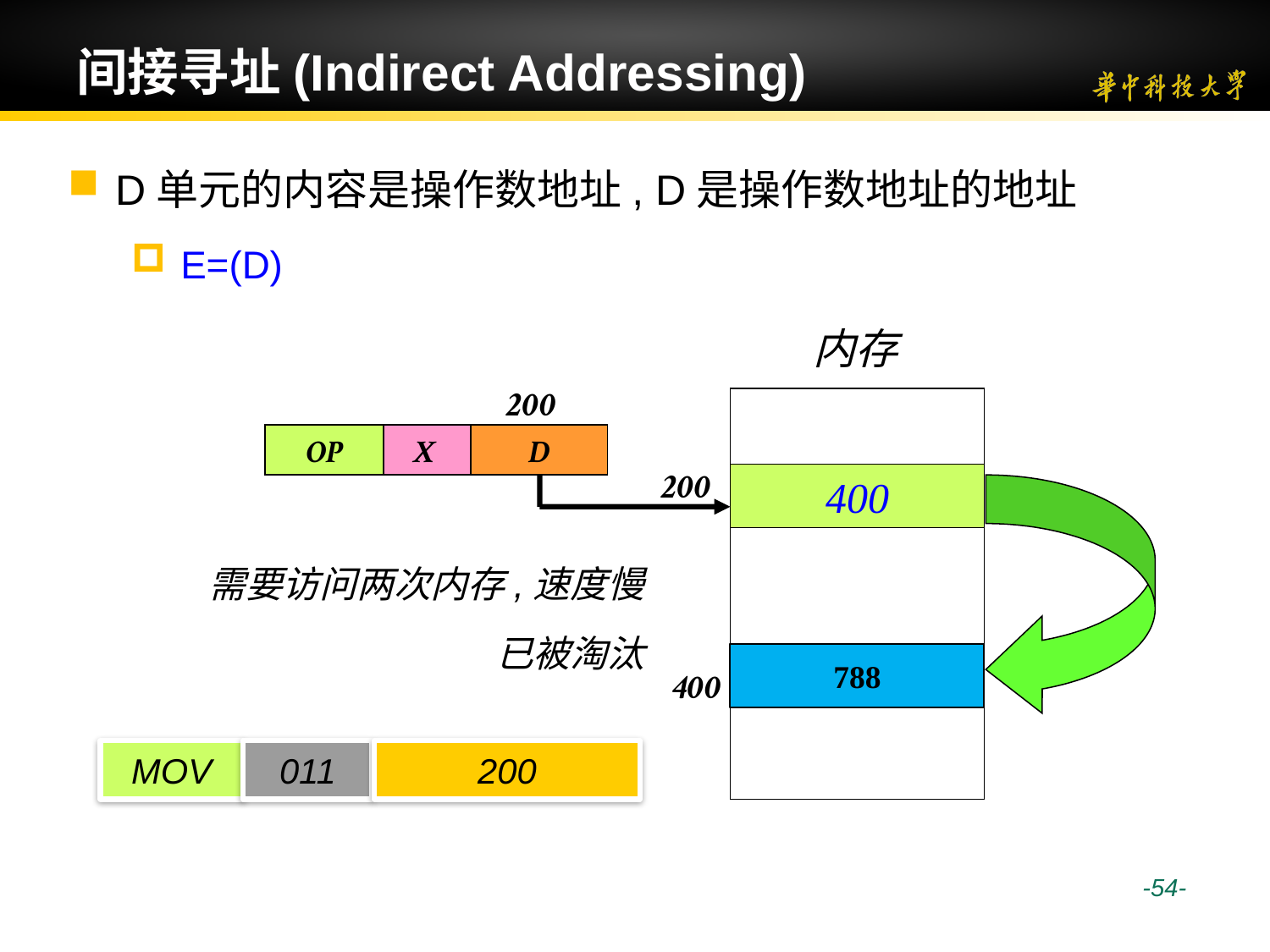

# 间接寻址(Indirect Addressing)
D单元的内容是操作数地址, D是操作数地址的地址
E=(D)

内存
200

OP
X
D
200
400

需要访问两次内存,速度慢
已被淘汰
788
400

MOV
  011
200
 -54-